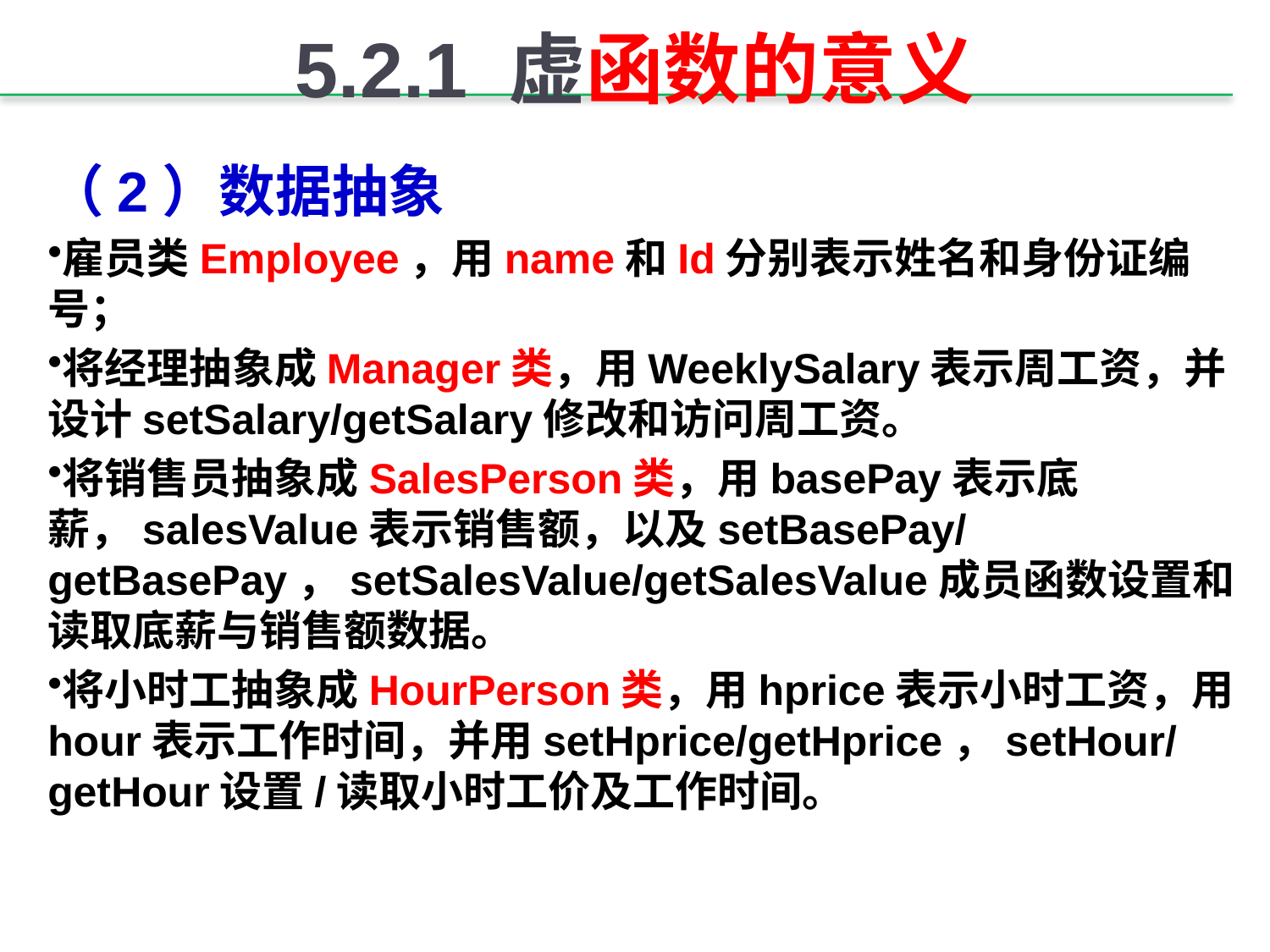

# 5.2.1 虚函数的意义
（2）数据抽象
雇员类Employee，用name和Id分别表示姓名和身份证编号；
将经理抽象成Manager类，用WeeklySalary表示周工资，并设计setSalary/getSalary修改和访问周工资。
将销售员抽象成SalesPerson类，用basePay表示底薪，salesValue表示销售额，以及setBasePay/getBasePay，setSalesValue/getSalesValue成员函数设置和读取底薪与销售额数据。
将小时工抽象成HourPerson类，用hprice表示小时工资，用hour表示工作时间，并用setHprice/getHprice，setHour/getHour设置/读取小时工价及工作时间。